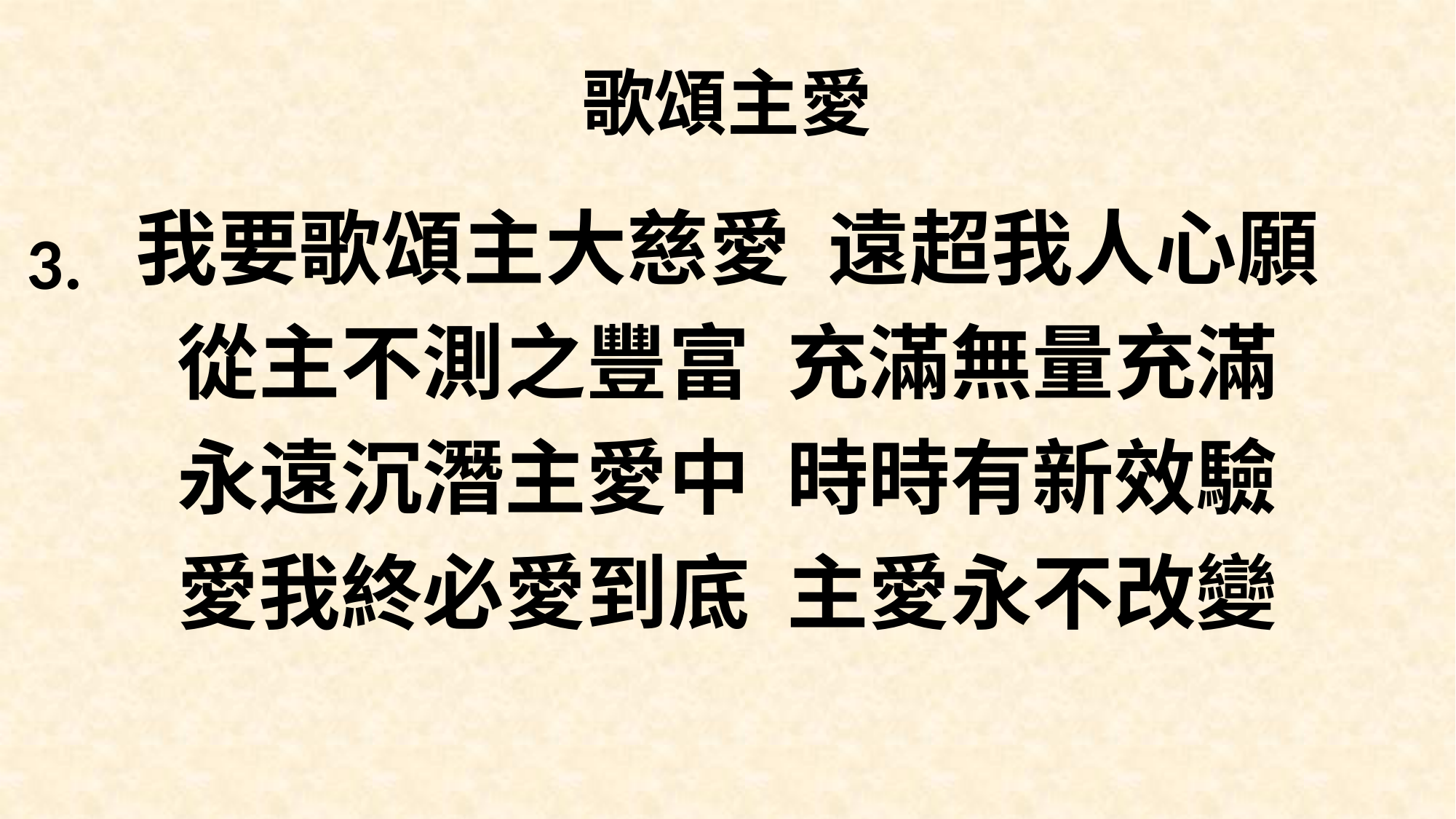

# 歌頌主愛
我要歌頌主大慈愛  遠超我人心願
從主不測之豐富  充滿無量充滿
永遠沉潛主愛中  時時有新效驗
愛我終必愛到底  主愛永不改變
3.